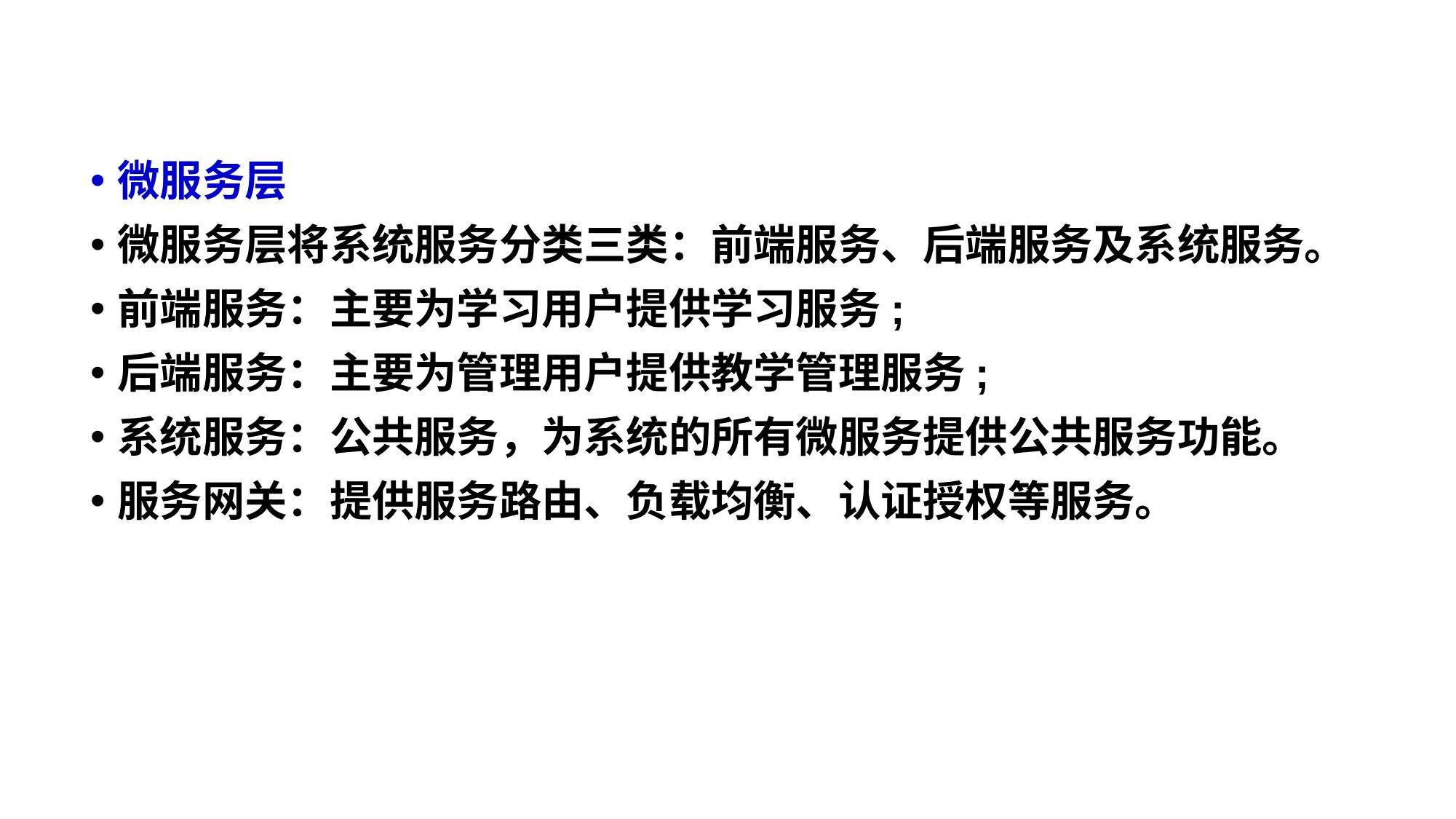

微服务层
微服务层将系统服务分类三类：前端服务、后端服务及系统服务。
前端服务：主要为学习用户提供学习服务;
后端服务：主要为管理用户提供教学管理服务;
系统服务：公共服务，为系统的所有微服务提供公共服务功能。
服务网关：提供服务路由、负载均衡、认证授权等服务。